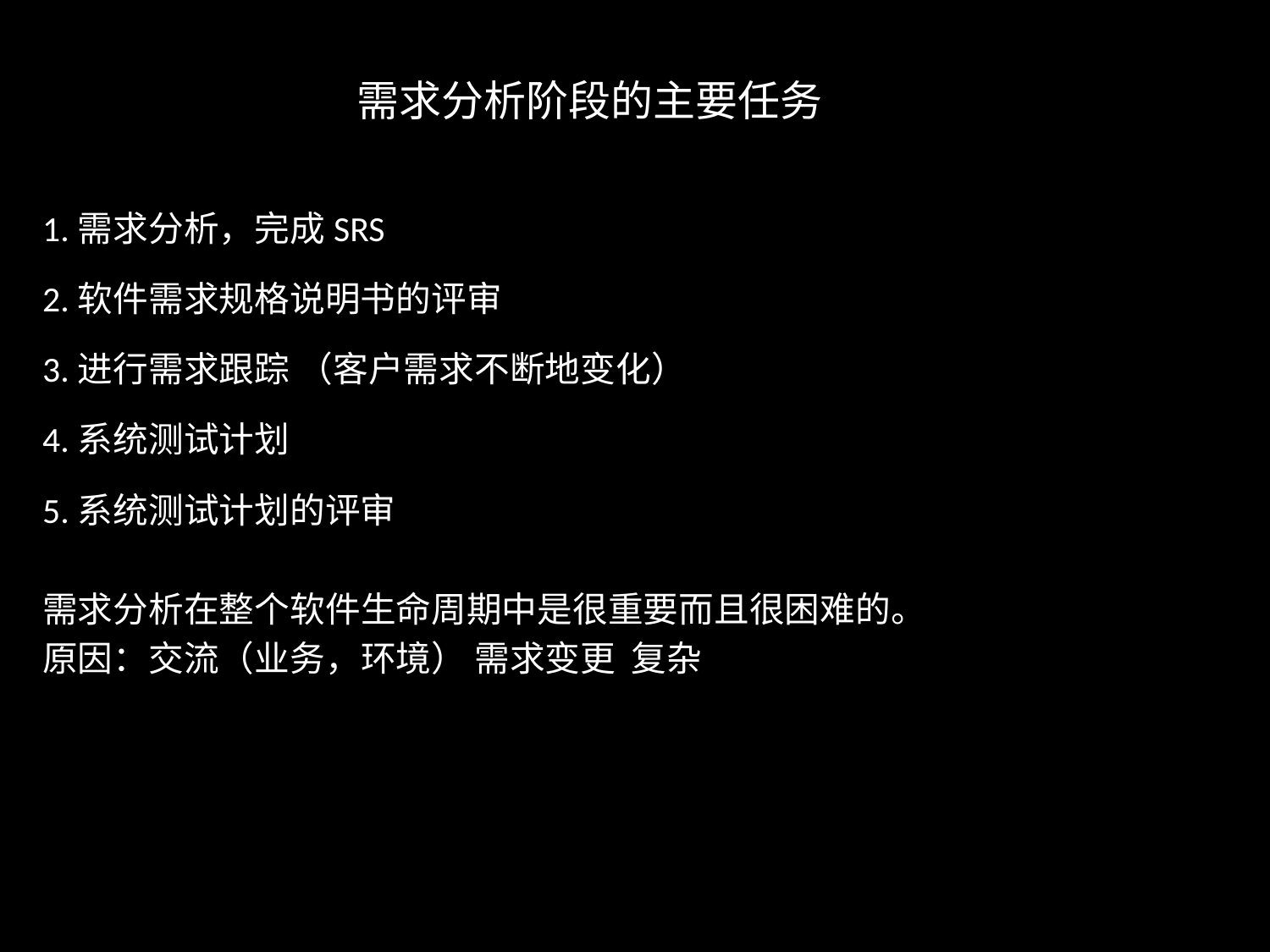

# 需求分析阶段的主要任务
1.需求分析，完成SRS
2.软件需求规格说明书的评审
3.进行需求跟踪 （客户需求不断地变化）
4.系统测试计划
5.系统测试计划的评审

需求分析在整个软件生命周期中是很重要而且很困难的。
原因：交流（业务，环境） 需求变更  复杂